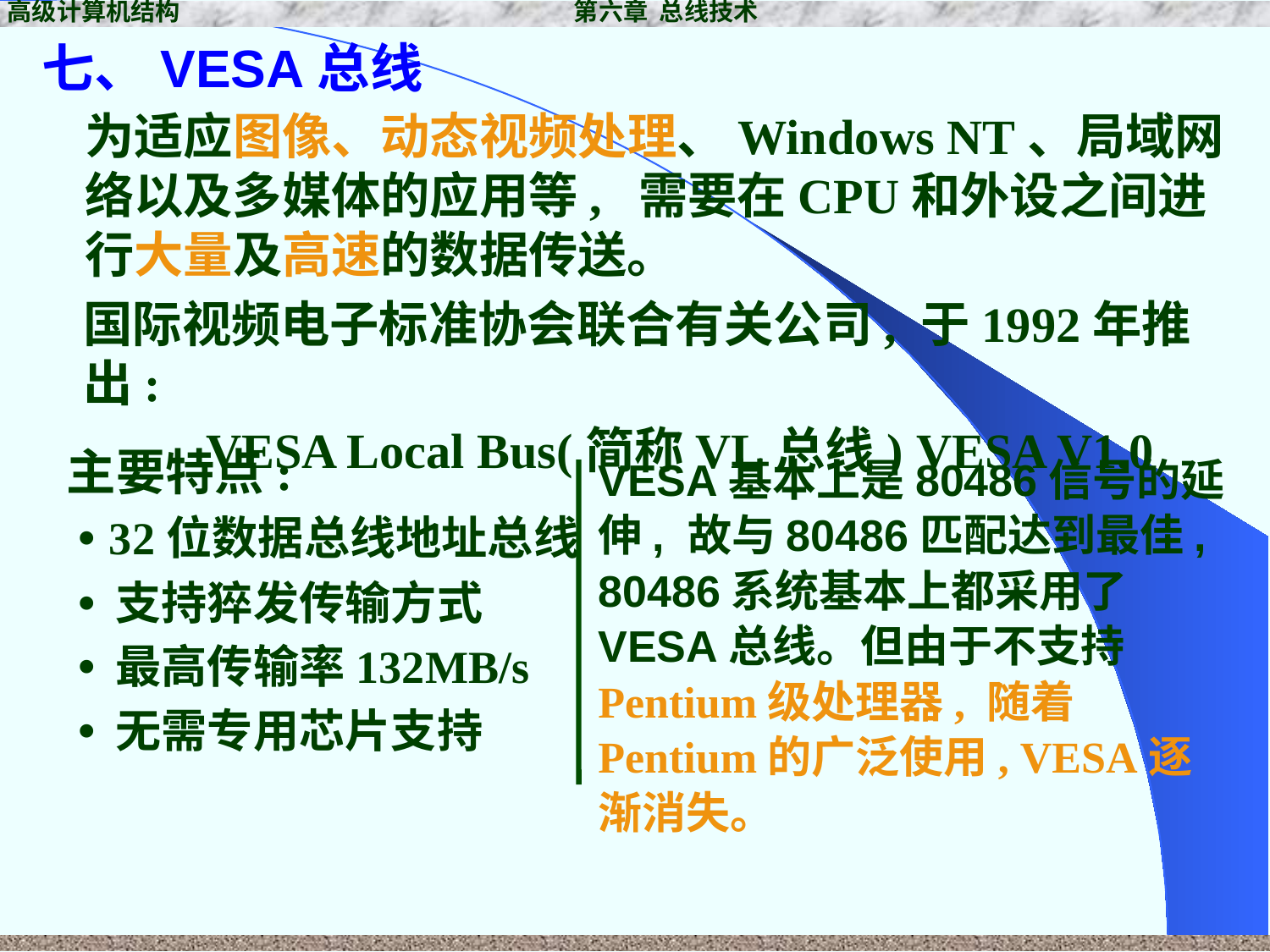

高级计算机结构                                                                     第六章  总线技术
七、VESA总线
为适应图像、动态视频处理、Windows NT、局域网络以及多媒体的应用等,  需要在CPU和外设之间进行大量及高速的数据传送。
国际视频电子标准协会联合有关公司, 于1992年推出:
          VESA Local Bus(简称VL总线) VESA V1.0
主要特点:
VESA基本上是80486信号的延伸, 故与80486匹配达到最佳, 80486系统基本上都采用了VESA总线。但由于不支持Pentium级处理器, 随着Pentium的广泛使用, VESA逐渐消失。

• 32位数据总线地址总线
• 支持猝发传输方式
• 最高传输率132MB/s
• 无需专用芯片支持